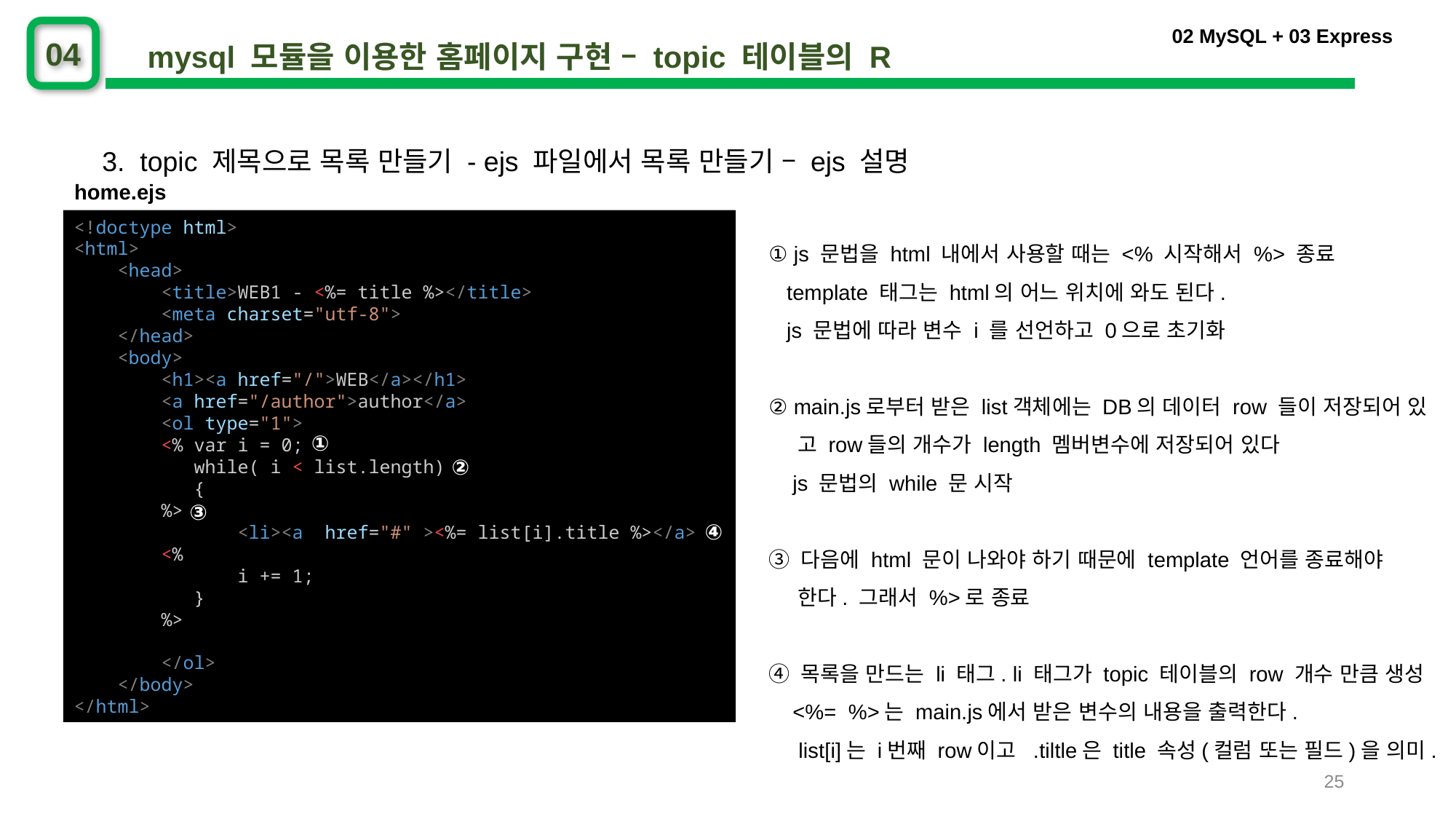

02 MySQL + 03 Express
04
mysql 모듈을 이용한 홈페이지 구현 – topic 테이블의 R

3.  topic 제목으로 목록 만들기 - ejs 파일에서 목록 만들기 – ejs 설명

home.ejs
<!doctype html>
<html>
    <head>
        <title>WEB1 - <%= title %></title>
        <meta charset="utf-8">
    </head>
    <body>
        <h1><a href="/">WEB</a></h1>
        <a href="/author">author</a>
        <ol type="1">
        <% var i = 0;
           while( i < list.length)
           {
        %>
               <li><a  href="#" ><%= list[i].title %></a>
        <%
               i += 1;
           }
        %>
        </ol>
    </body>
</html>
① js 문법을 html 내에서 사용할 때는 <% 시작해서 %> 종료
   template 태그는 html의 어느 위치에 와도 된다.
   js 문법에 따라 변수 i 를 선언하고 0으로 초기화

② main.js로부터 받은 list객체에는 DB의 데이터 row 들이 저장되어 있
    고 row들의 개수가 length 멤버변수에 저장되어 있다
    js 문법의 while 문 시작

③ 다음에 html 문이 나와야 하기 때문에 template 언어를 종료해야
    한다. 그래서 %>로 종료

④ 목록을 만드는 li 태그. li 태그가 topic 테이블의 row 개수 만큼 생성
    <%=  %>는 main.js에서 받은 변수의 내용을 출력한다.
     list[i]는 i번째 row이고  .tiltle은 title 속성(컬럼 또는 필드)을 의미.
①
②
③
④
25